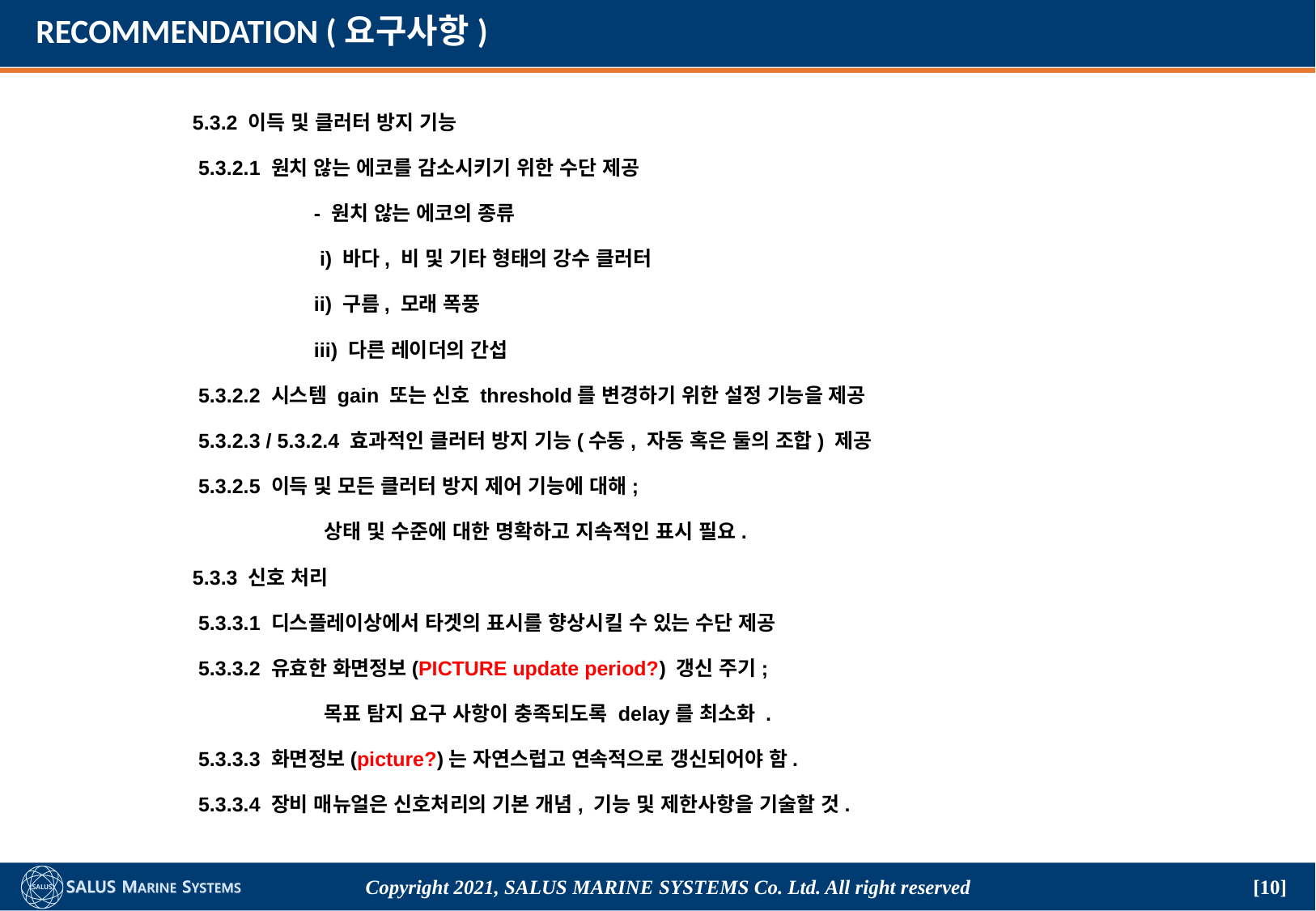

# RECOMMENDATION (요구사항)
	5.3.2 이득 및 클러터 방지 기능
	 5.3.2.1 원치 않는 에코를 감소시키기 위한 수단 제공
		- 원치 않는 에코의 종류
		 i) 바다, 비 및 기타 형태의 강수 클러터
		ii) 구름, 모래 폭풍
		iii) 다른 레이더의 간섭
	 5.3.2.2 시스템 gain 또는 신호 threshold를 변경하기 위한 설정 기능을 제공
	 5.3.2.3 / 5.3.2.4 효과적인 클러터 방지 기능(수동, 자동 혹은 둘의 조합) 제공
	 5.3.2.5 이득 및 모든 클러터 방지 제어 기능에 대해;
		 상태 및 수준에 대한 명확하고 지속적인 표시 필요.
	5.3.3 신호 처리
	 5.3.3.1 디스플레이상에서 타겟의 표시를 향상시킬 수 있는 수단 제공
	 5.3.3.2 유효한 화면정보(PICTURE update period?) 갱신 주기;
		 목표 탐지 요구 사항이 충족되도록 delay를 최소화 .
	 5.3.3.3 화면정보(picture?)는 자연스럽고 연속적으로 갱신되어야 함.
	 5.3.3.4 장비 매뉴얼은 신호처리의 기본 개념, 기능 및 제한사항을 기술할 것.

Copyright 2021, SALUS Marine Systems Co. Ltd. All right reserved
[10]